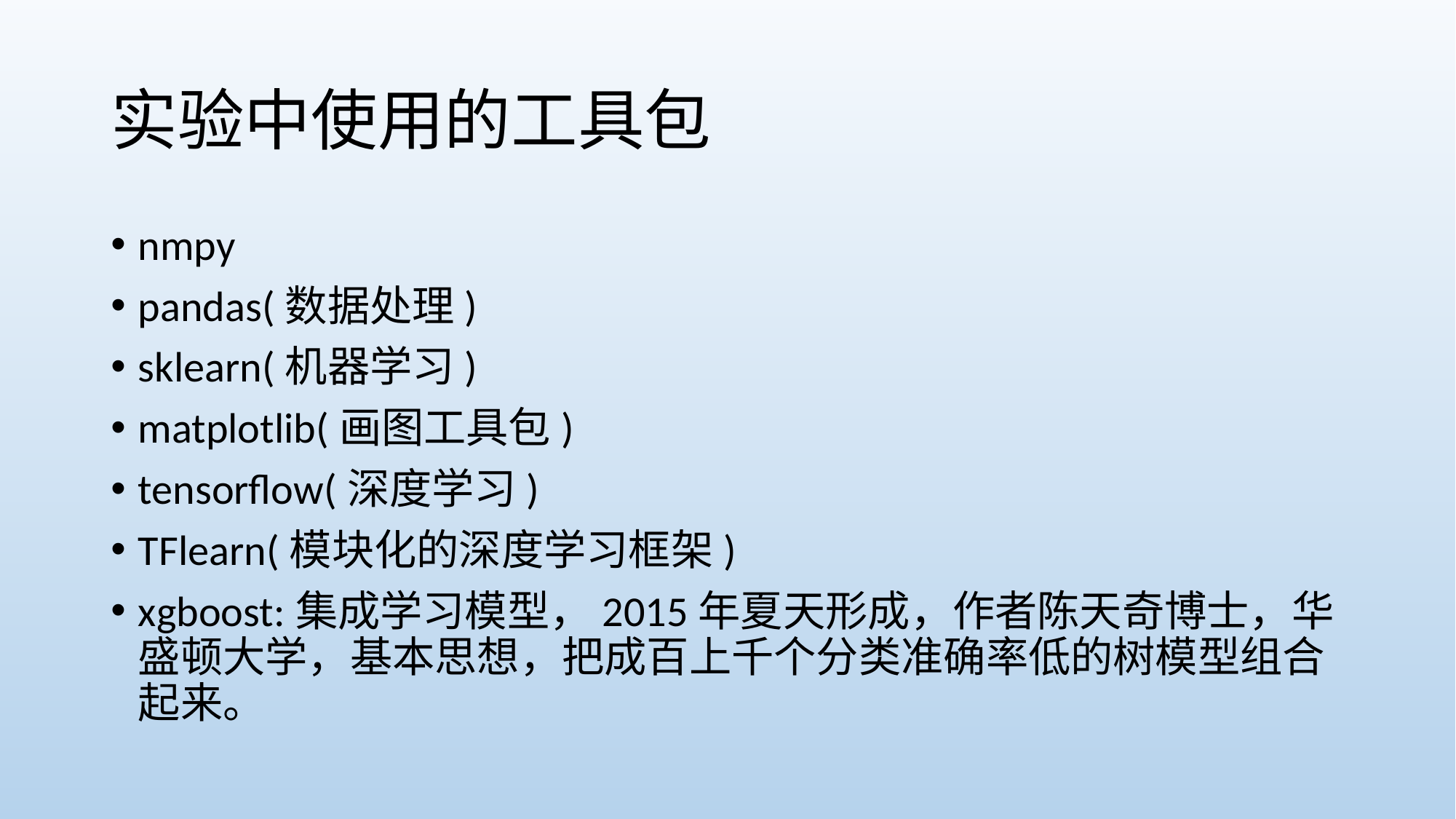

# 实验中使用的工具包
nmpy
pandas(数据处理)
sklearn(机器学习)
matplotlib(画图工具包)
tensorflow(深度学习)
TFlearn(模块化的深度学习框架)
xgboost:集成学习模型，2015年夏天形成，作者陈天奇博士，华盛顿大学，基本思想，把成百上千个分类准确率低的树模型组合起来。